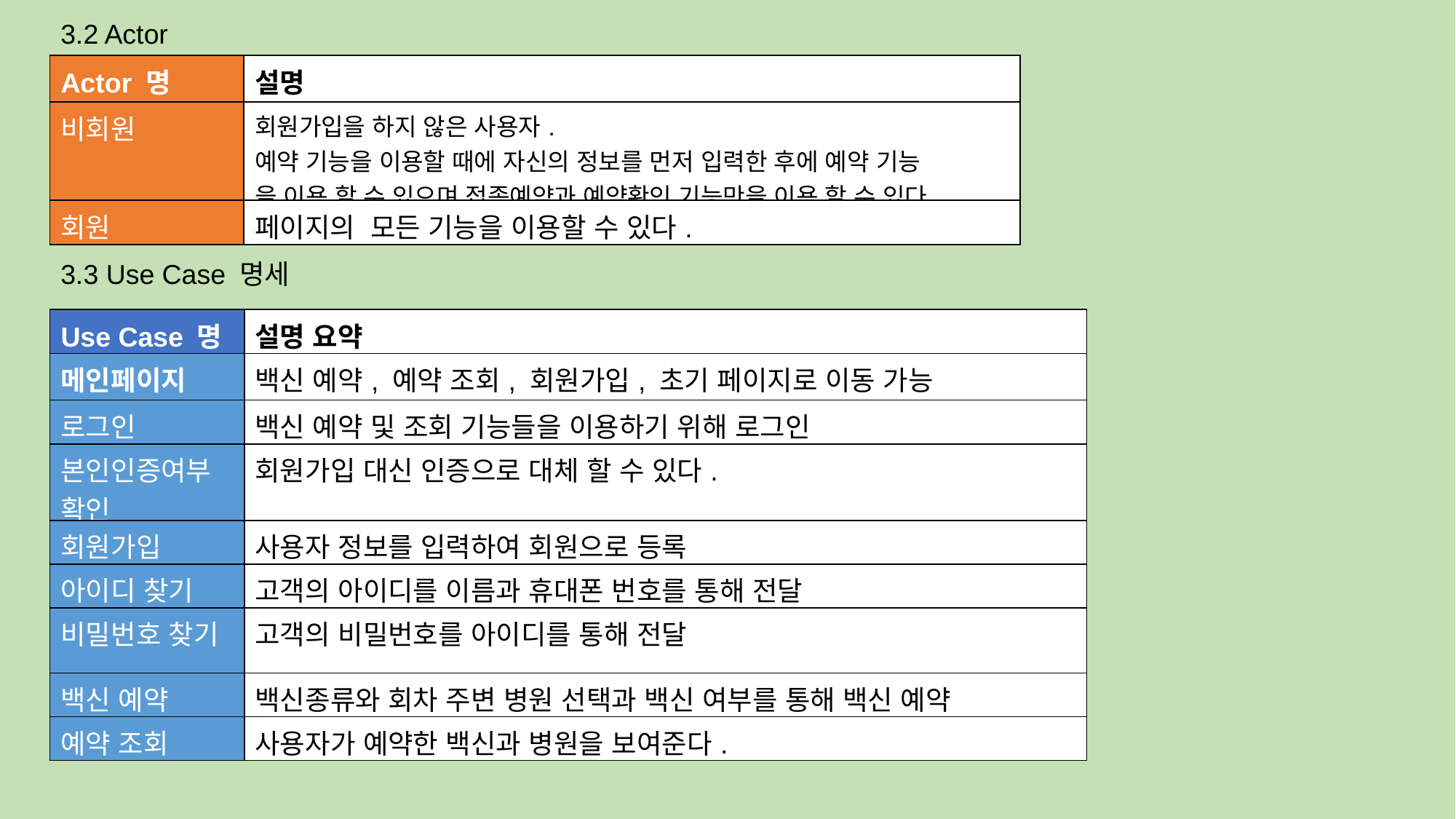

3.2 Actor
| Actor 명 | 설명 |
| --- | --- |
| 비회원 | 회원가입을 하지 않은 사용자. 예약 기능을 이용할 때에 자신의 정보를 먼저 입력한 후에 예약 기능 을 이용 할 수 있으며 접종예약과 예약확인 기능만을 이용 할 수 있다. |
| 회원 | 페이지의 모든 기능을 이용할 수 있다. |
3.3 Use Case 명세
| Use Case 명 | 설명 요약 |
| --- | --- |
| 메인페이지 | 백신 예약, 예약 조회, 회원가입, 초기 페이지로 이동 가능 |
| 로그인 | 백신 예약 및 조회 기능들을 이용하기 위해 로그인 |
| 본인인증여부확인 | 회원가입 대신 인증으로 대체 할 수 있다. |
| 회원가입 | 사용자 정보를 입력하여 회원으로 등록 |
| 아이디 찾기 | 고객의 아이디를 이름과 휴대폰 번호를 통해 전달 |
| 비밀번호 찾기 | 고객의 비밀번호를 아이디를 통해 전달 |
| 백신 예약 | 백신종류와 회차 주변 병원 선택과 백신 여부를 통해 백신 예약 |
| 예약 조회 | 사용자가 예약한 백신과 병원을 보여준다. |